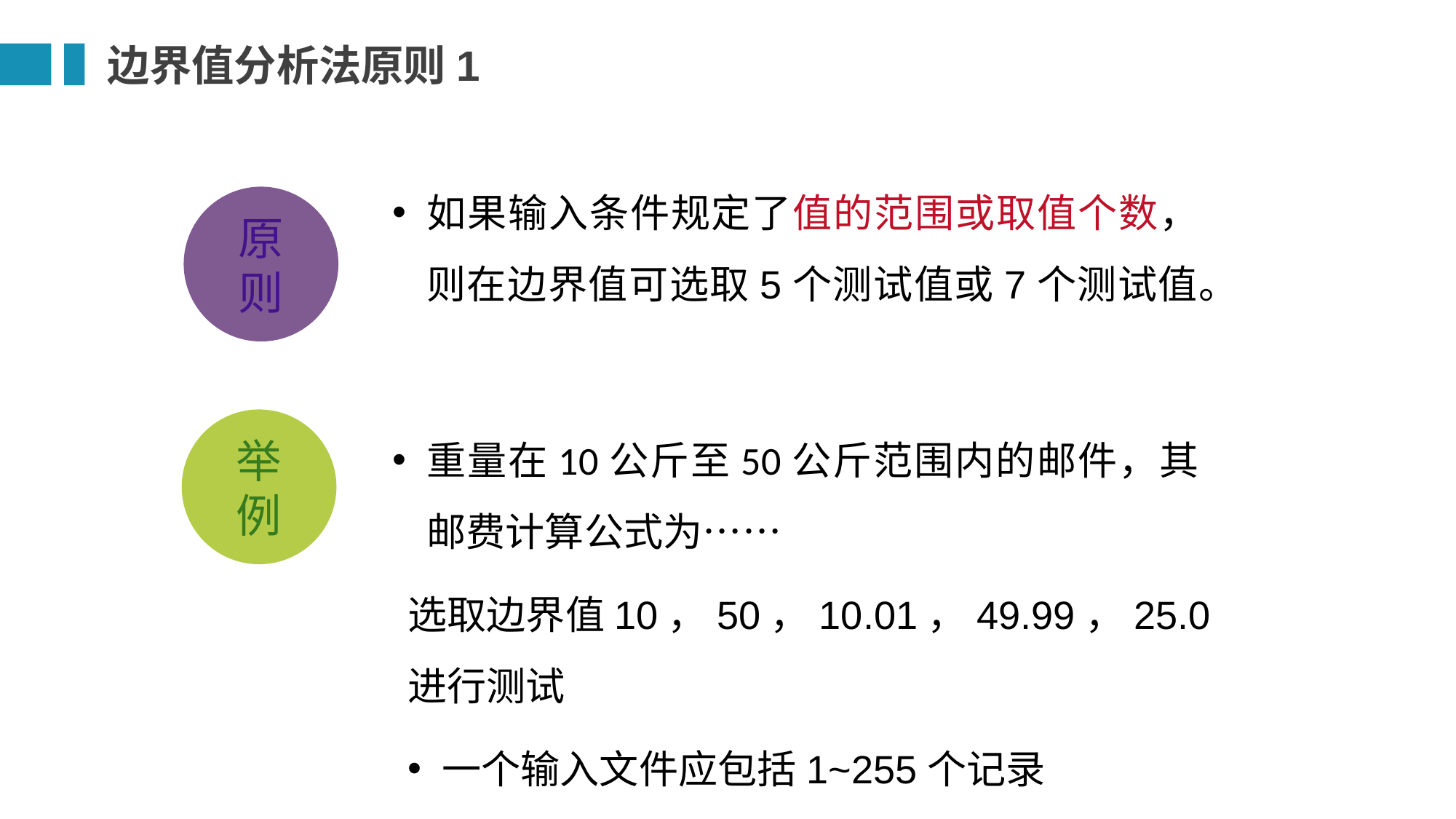

边界值分析法原则1

如果输入条件规定了值的范围或取值个数，则在边界值可选取5个测试值或7个测试值。
原
则
重量在10公斤至50公斤范围内的邮件，其邮费计算公式为……
举
例
选取边界值10，50，10.01，49.99，25.0进行测试
一个输入文件应包括1~255个记录
51